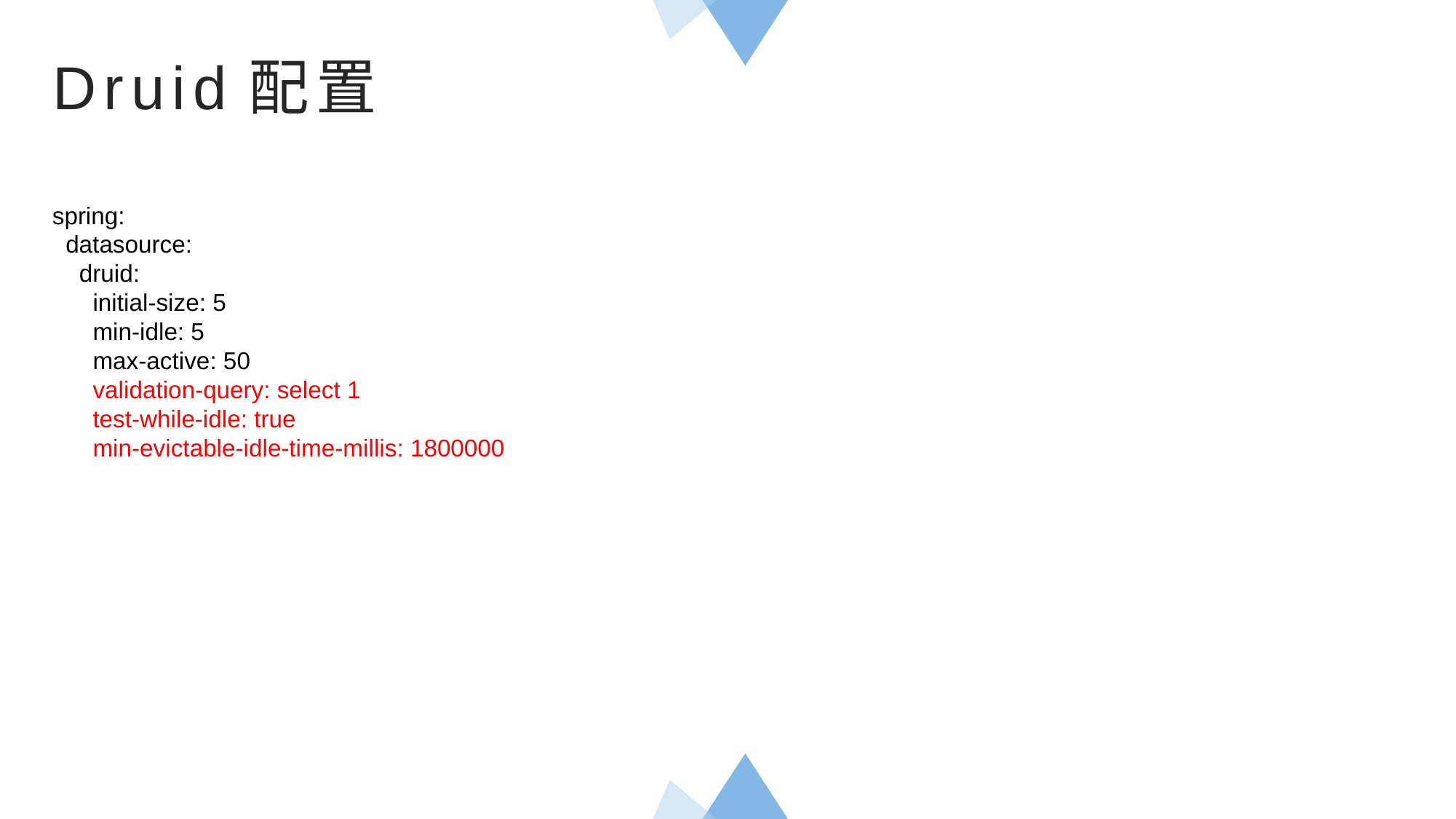

Druid配置
spring:
  datasource:
    druid:
      initial-size: 5
      min-idle: 5
      max-active: 50
      validation-query: select 1
      test-while-idle: true
      min-evictable-idle-time-millis: 1800000
32